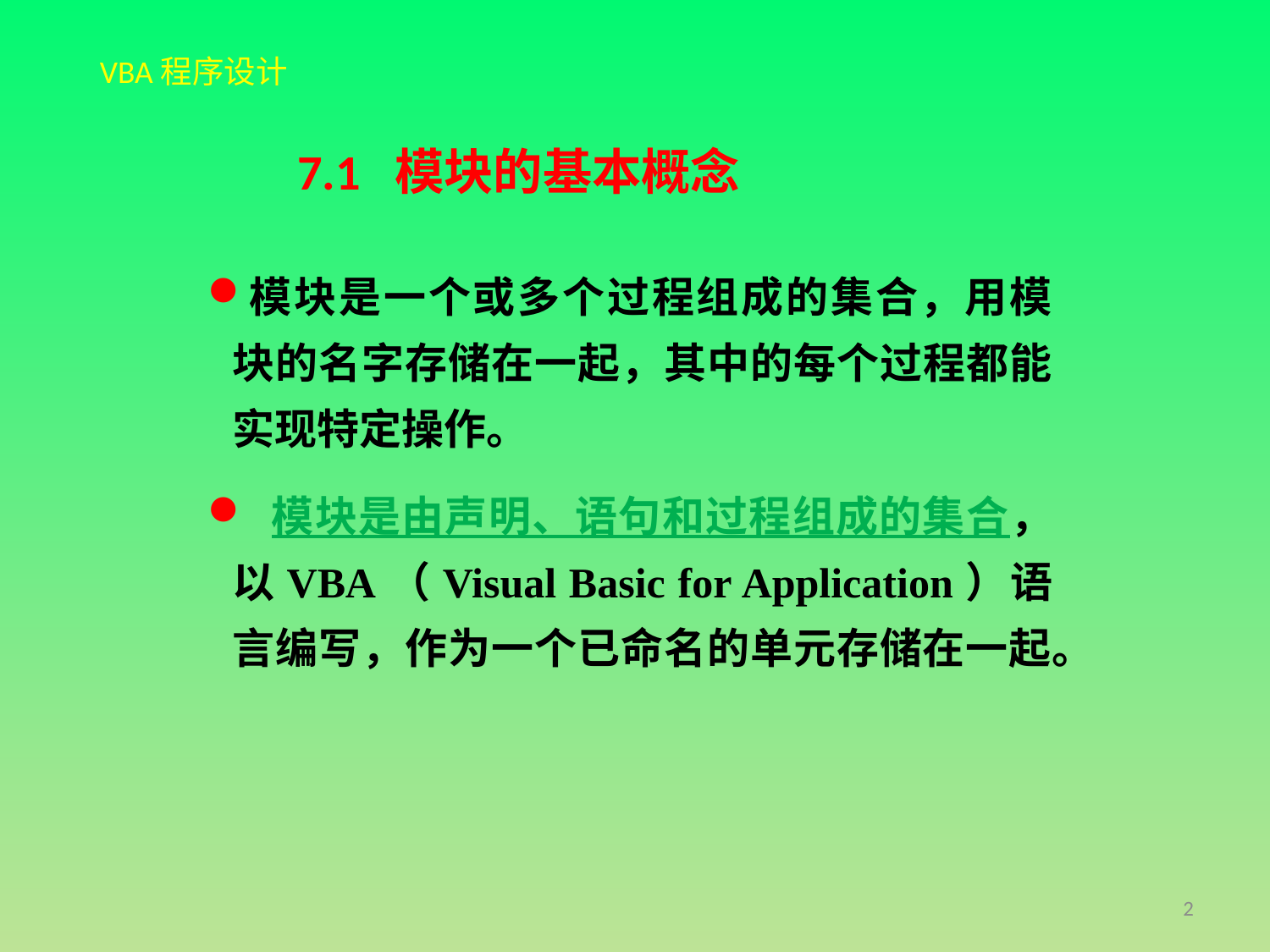

7.1  模块的基本概念
模块是一个或多个过程组成的集合，用模块的名字存储在一起，其中的每个过程都能实现特定操作。
 模块是由声明、语句和过程组成的集合，以VBA（Visual Basic for Application）语言编写，作为一个已命名的单元存储在一起。
2